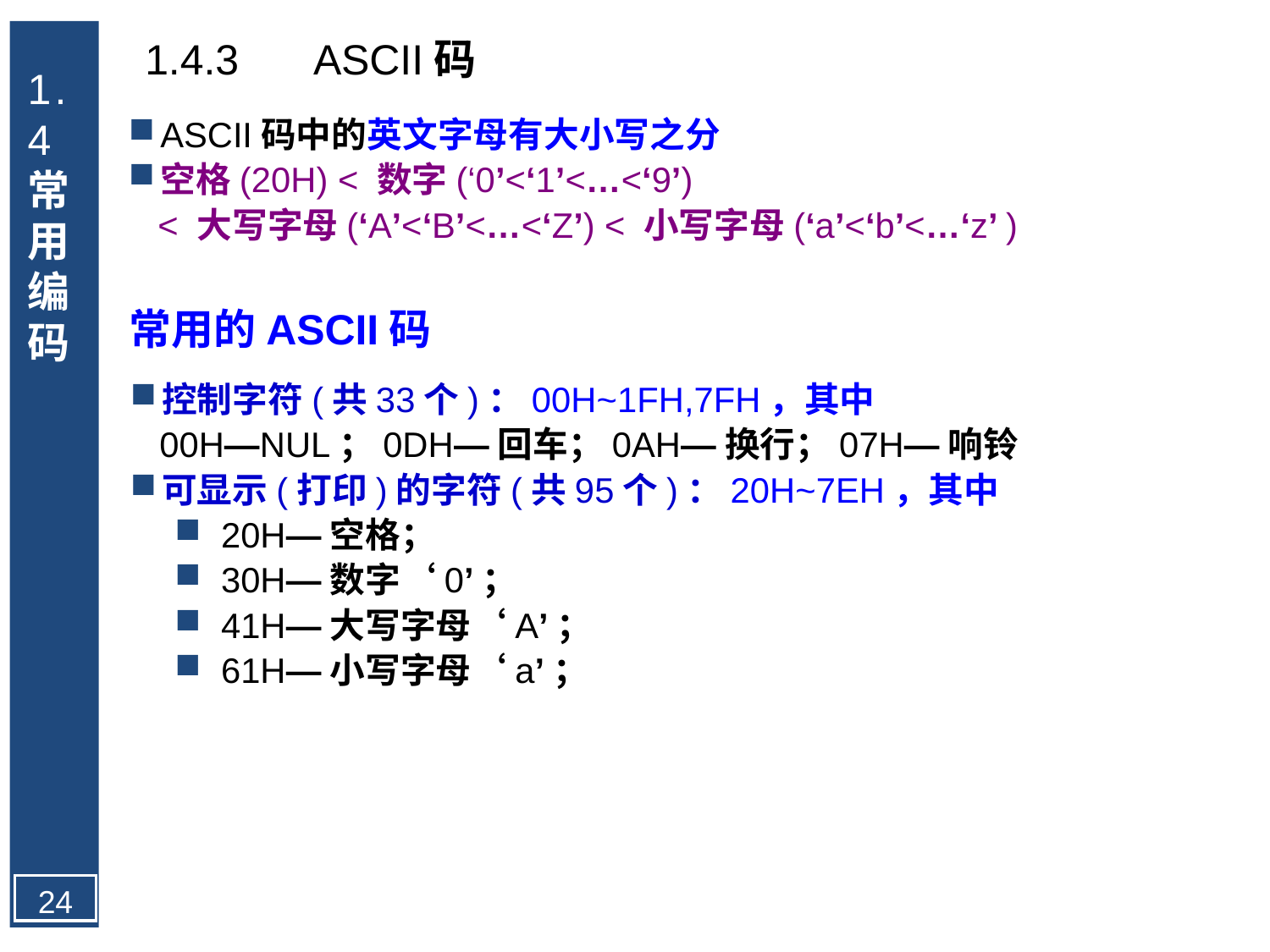

1.4  常用编码
1.4.3	 ASCII码
ASCII码中的英文字母有大小写之分
空格(20H) < 数字(‘0’<‘1’<…<‘9’)
   < 大写字母(‘A’<‘B’<…<‘Z’) < 小写字母(‘a’<‘b’<…‘z’ )
常用的ASCII码
控制字符(共33个)：00H~1FH,7FH，其中
   00H—NUL；0DH—回车；0AH—换行；07H—响铃
可显示(打印)的字符(共95个)：20H~7EH，其中
  20H—空格；
  30H—数字‘0’；
  41H—大写字母‘A’；
  61H—小写字母‘a’；
24